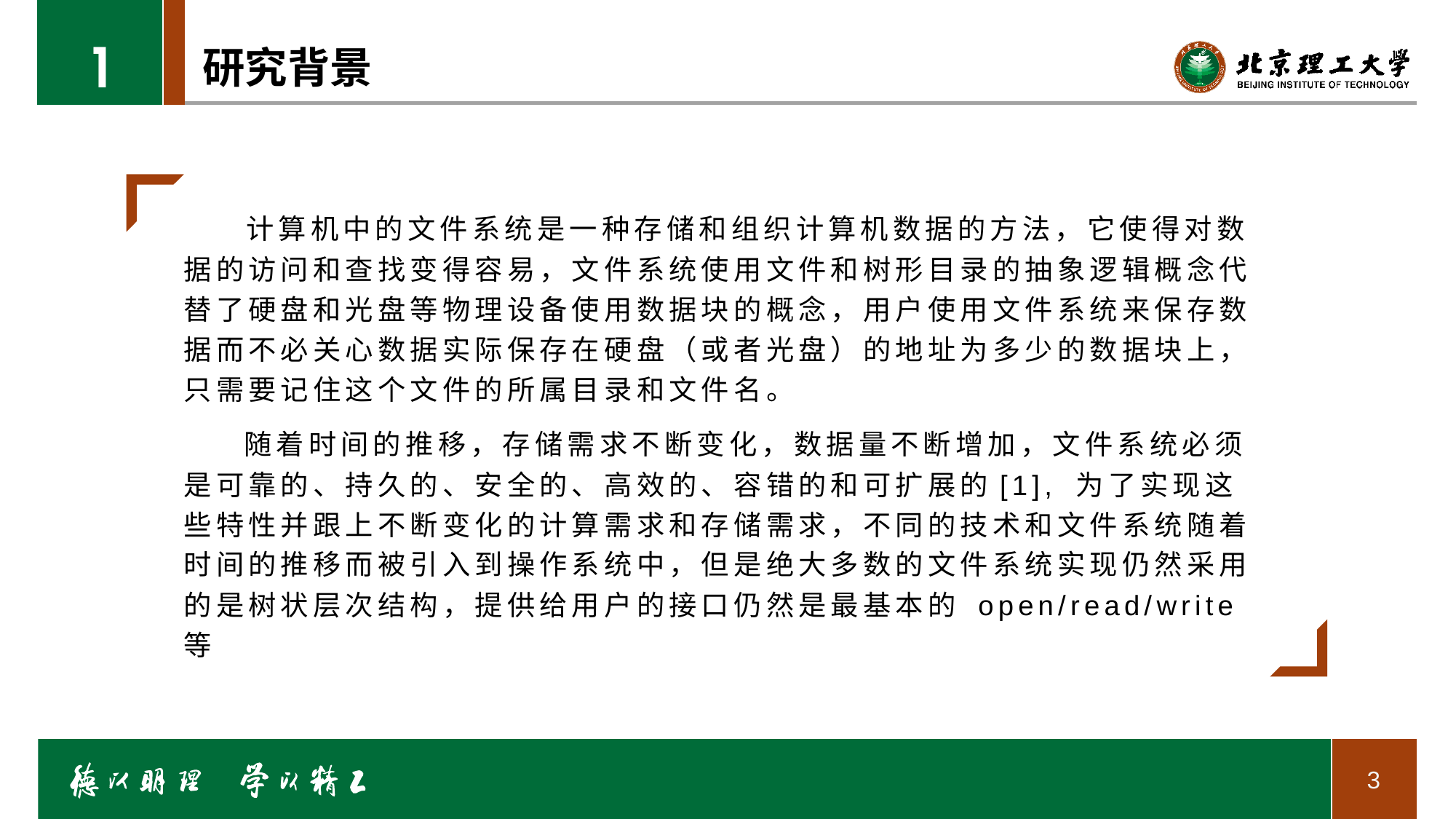

1
# 研究背景

     计算机中的文件系统是一种存储和组织计算机数据的方法，它使得对数据的访问和查找变得容易，文件系统使用文件和树形目录的抽象逻辑概念代替了硬盘和光盘等物理设备使用数据块的概念，用户使用文件系统来保存数据而不必关心数据实际保存在硬盘（或者光盘）的地址为多少的数据块上，只需要记住这个文件的所属目录和文件名。
     随着时间的推移，存储需求不断变化，数据量不断增加，文件系统必须是可靠的、持久的、安全的、高效的、容错的和可扩展的[1], 为了实现这些特性并跟上不断变化的计算需求和存储需求，不同的技术和文件系统随着时间的推移而被引入到操作系统中，但是绝大多数的文件系统实现仍然采用的是树状层次结构，提供给用户的接口仍然是最基本的 open/read/write 等